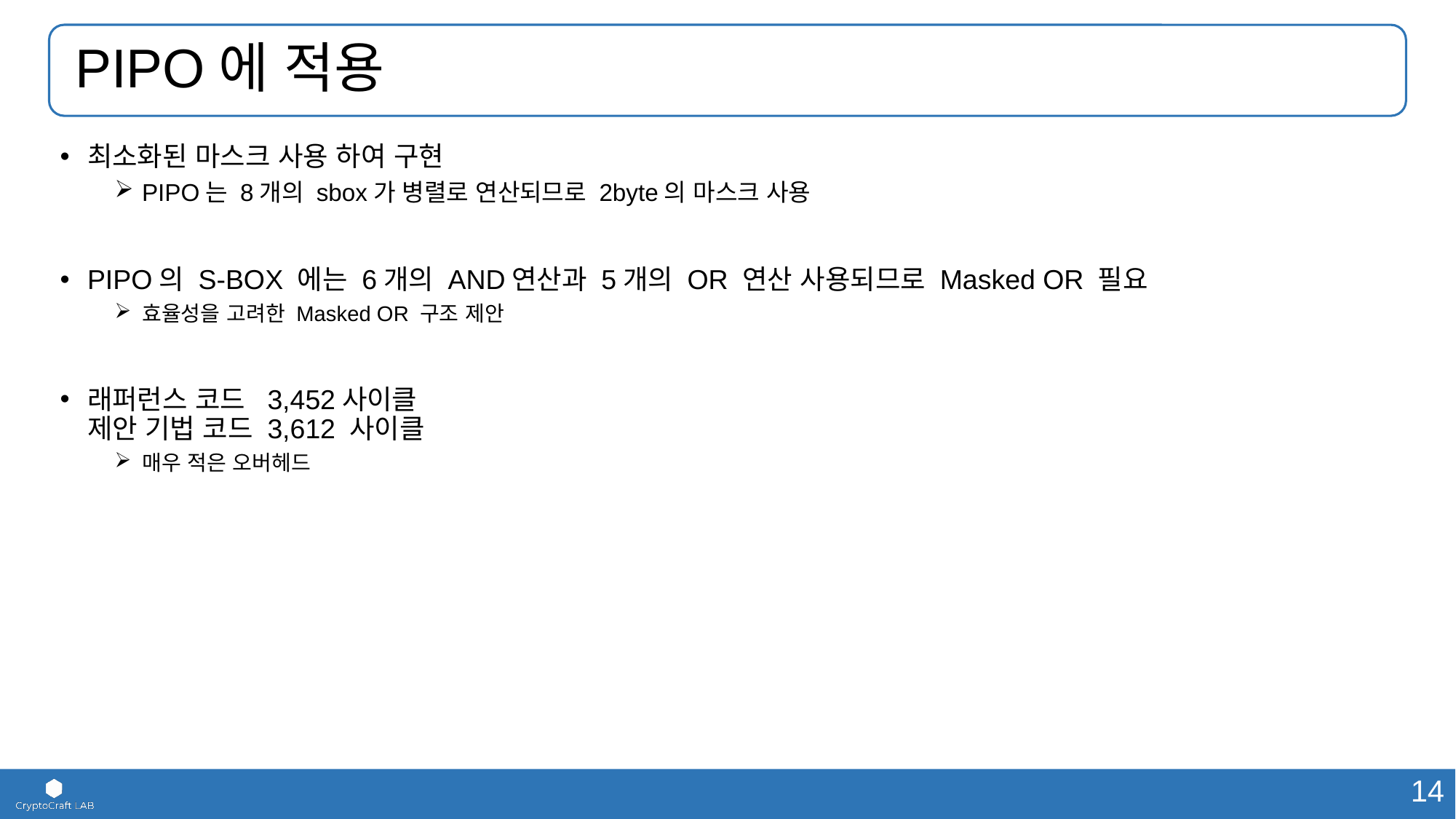

# PIPO에 적용
최소화된 마스크 사용 하여 구현
PIPO는 8개의 sbox가 병렬로 연산되므로 2byte의 마스크 사용

PIPO의 S-BOX 에는 6개의 AND연산과 5개의 OR 연산 사용되므로 Masked OR 필요
효율성을 고려한 Masked OR 구조 제안

래퍼런스 코드  3,452사이클
제안 기법 코드 3,612 사이클
매우 적은 오버헤드